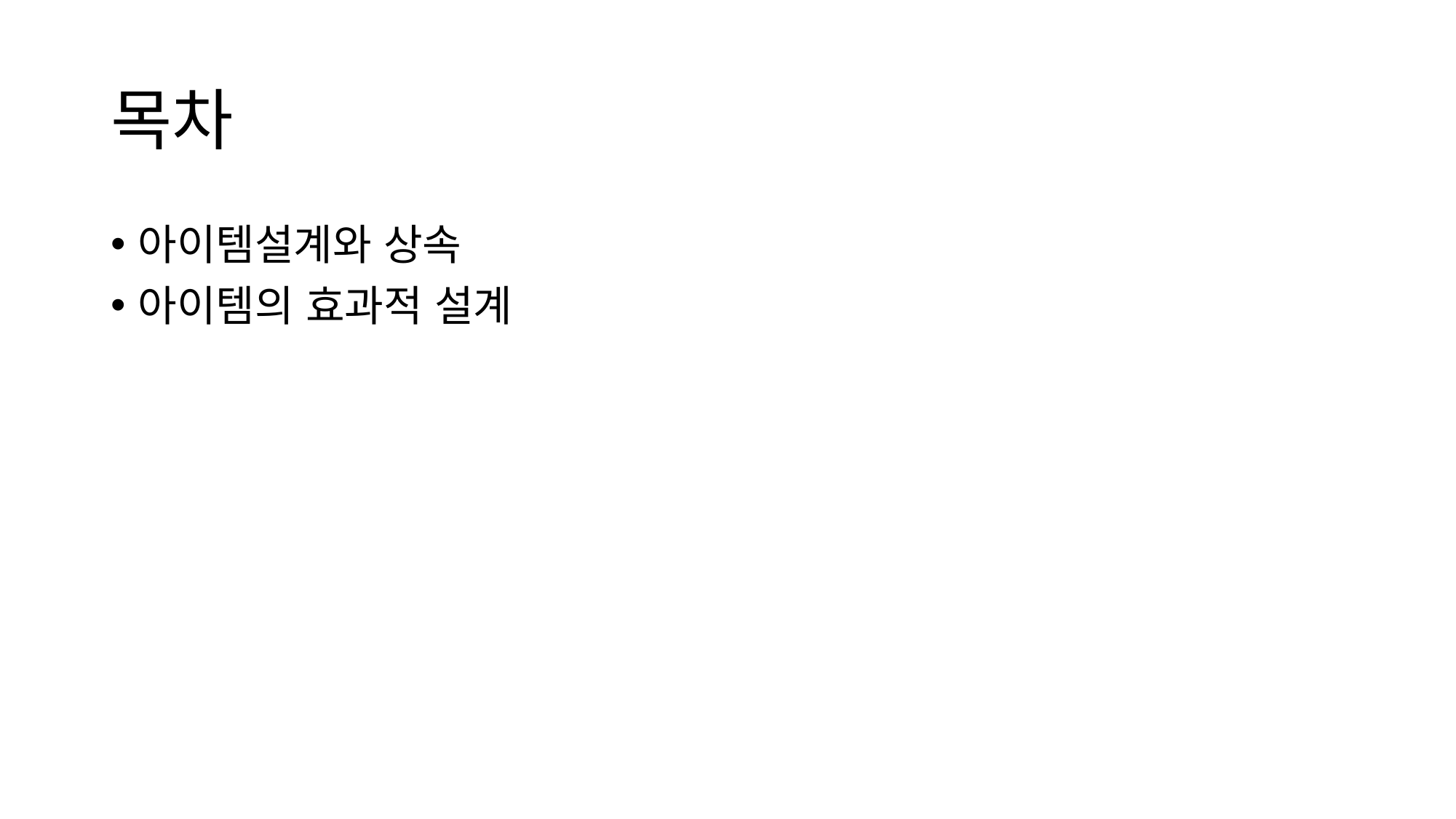

# 목차
아이템설계와 상속
아이템의 효과적 설계